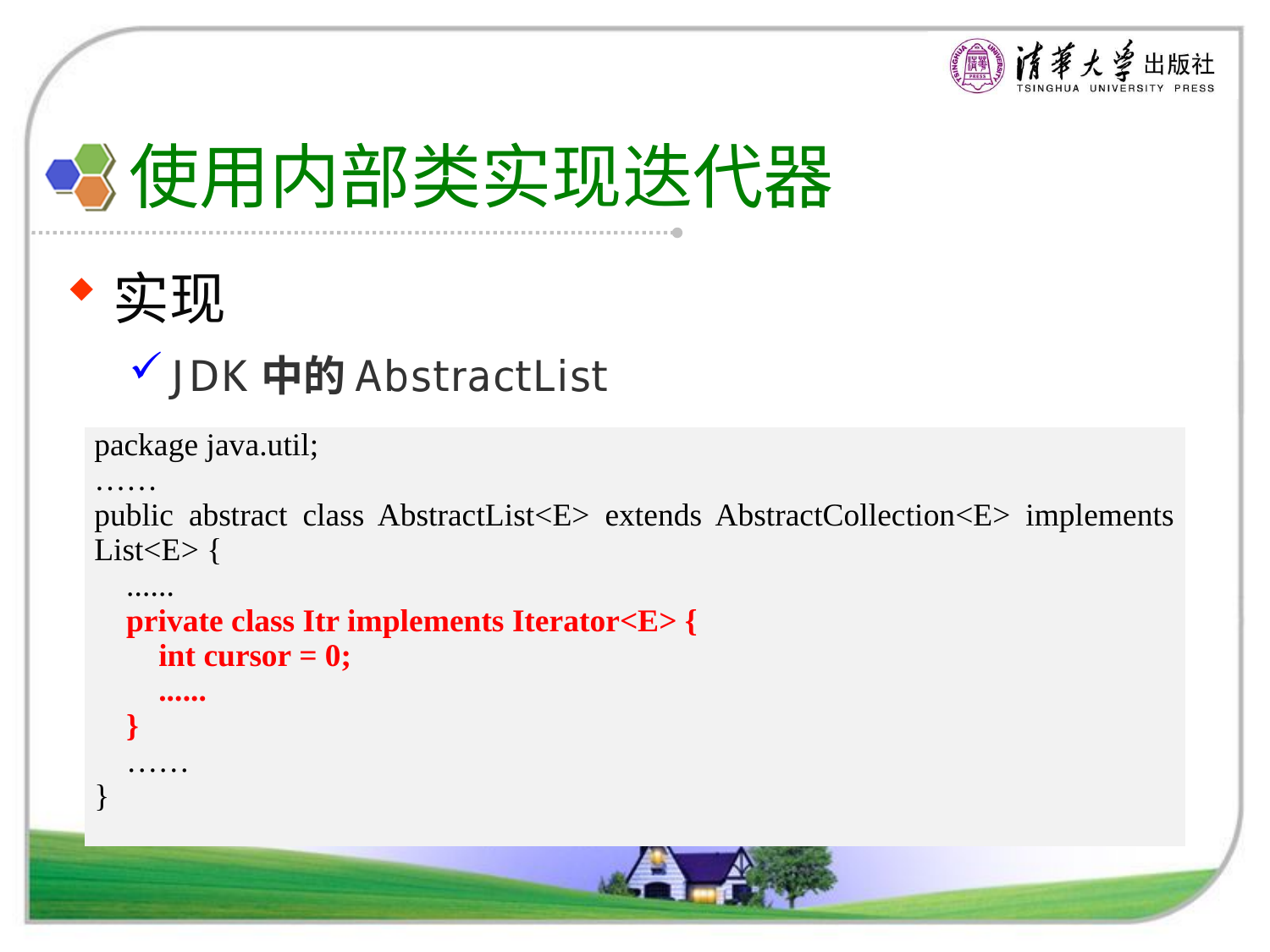

# 使用内部类实现迭代器
实现
JDK中的AbstractList

| package java.util; …… public abstract class AbstractList<E> extends AbstractCollection<E> implements List<E> { ...... private class Itr implements Iterator<E> { int cursor = 0; ...... } …… } |
| --- |